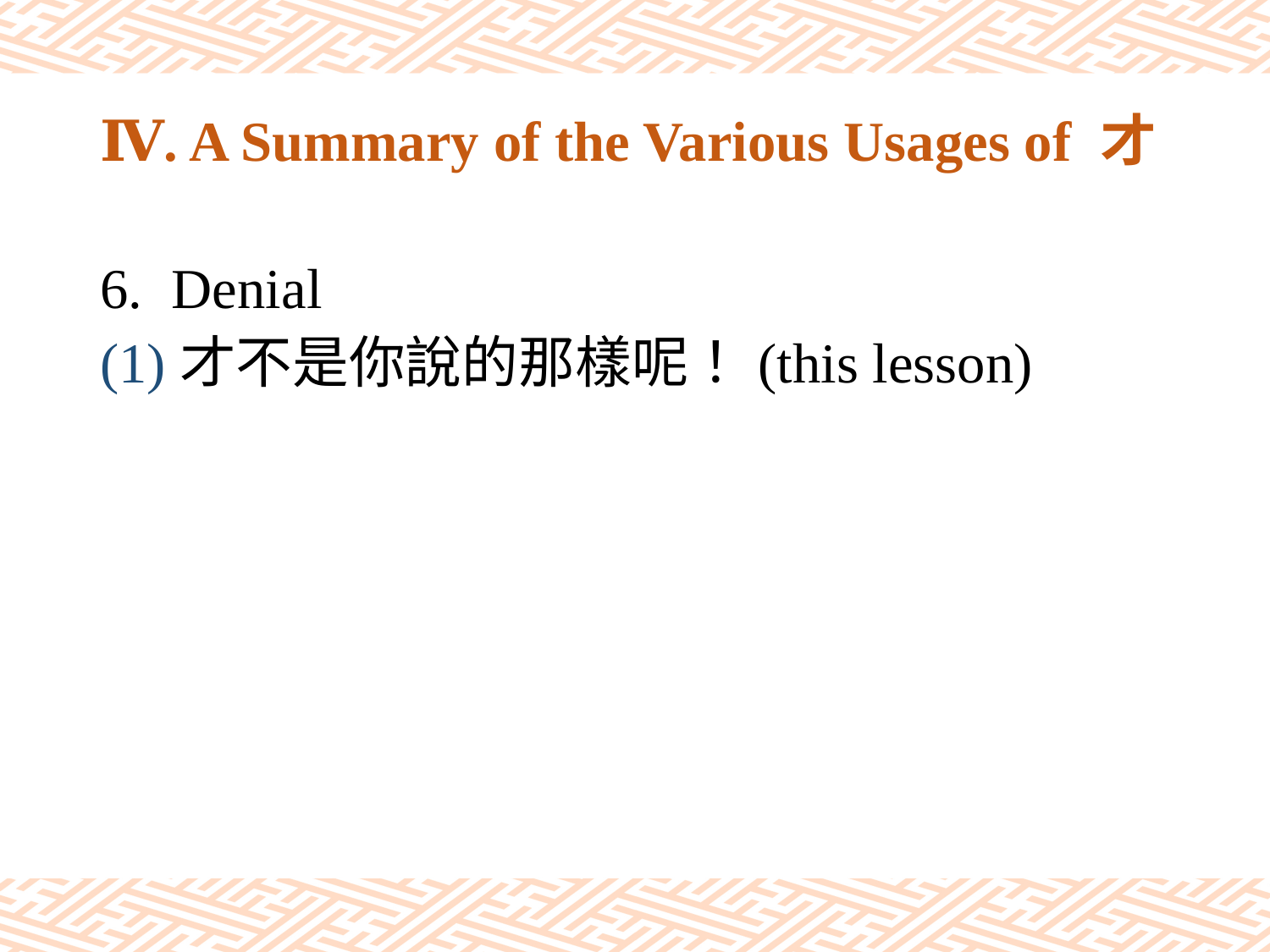

# Ⅳ. A Summary of the Various Usages of 才
Denial
(1)才不是你說的那樣呢！(this lesson)